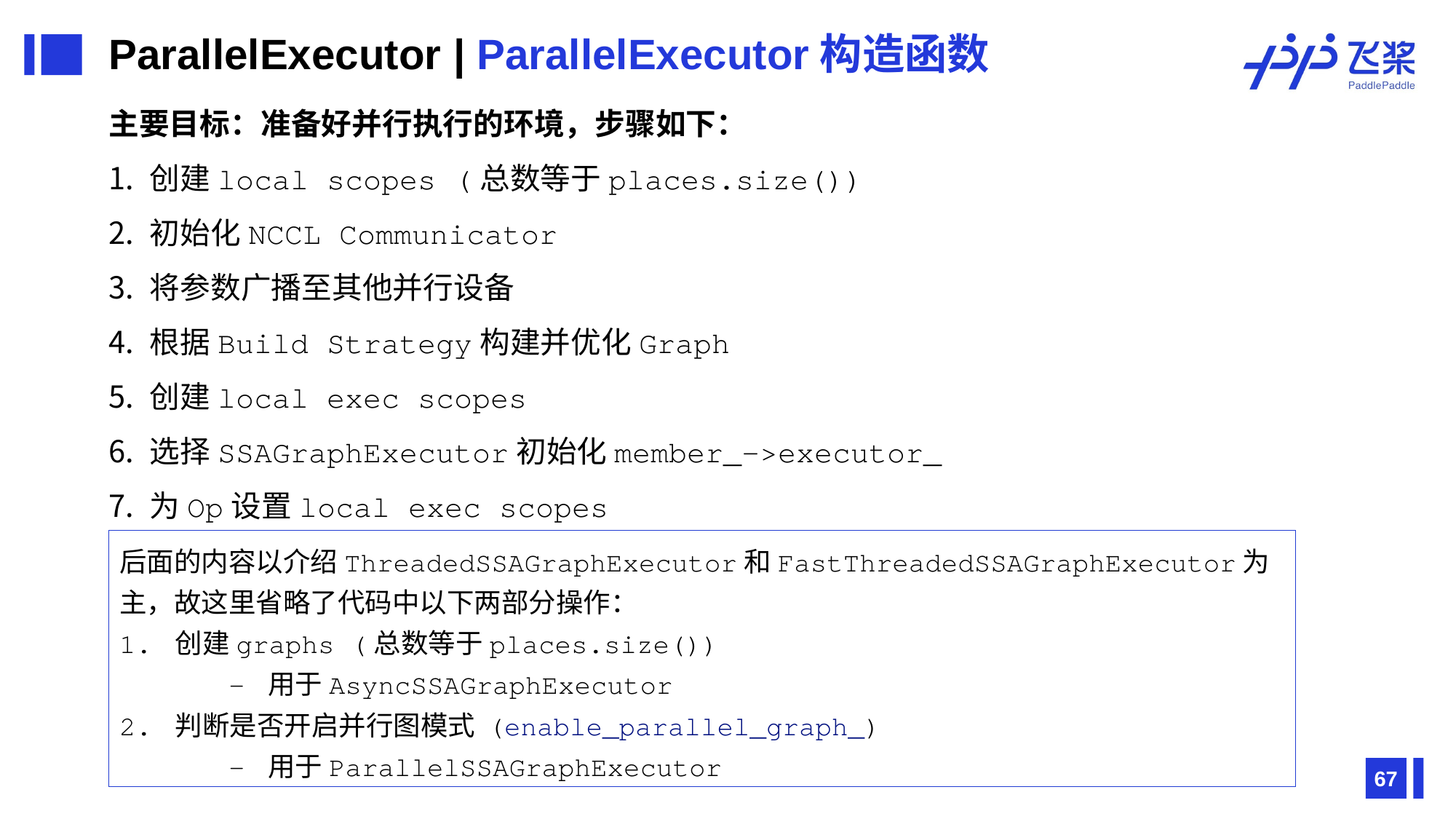

ParallelExecutor | ParallelExecutor构造函数
主要目标：准备好并行执行的环境，步骤如下：
创建local scopes (总数等于places.size())
初始化NCCL Communicator
将参数广播至其他并行设备
根据Build Strategy构建并优化Graph
创建local exec scopes
选择SSAGraphExecutor初始化member_->executor_
为Op设置local exec scopes
后面的内容以介绍ThreadedSSAGraphExecutor和FastThreadedSSAGraphExecutor为主，故这里省略了代码中以下两部分操作：
1. 创建graphs (总数等于places.size())
	- 用于AsyncSSAGraphExecutor
2. 判断是否开启并行图模式 (enable_parallel_graph_)
	- 用于ParallelSSAGraphExecutor
67